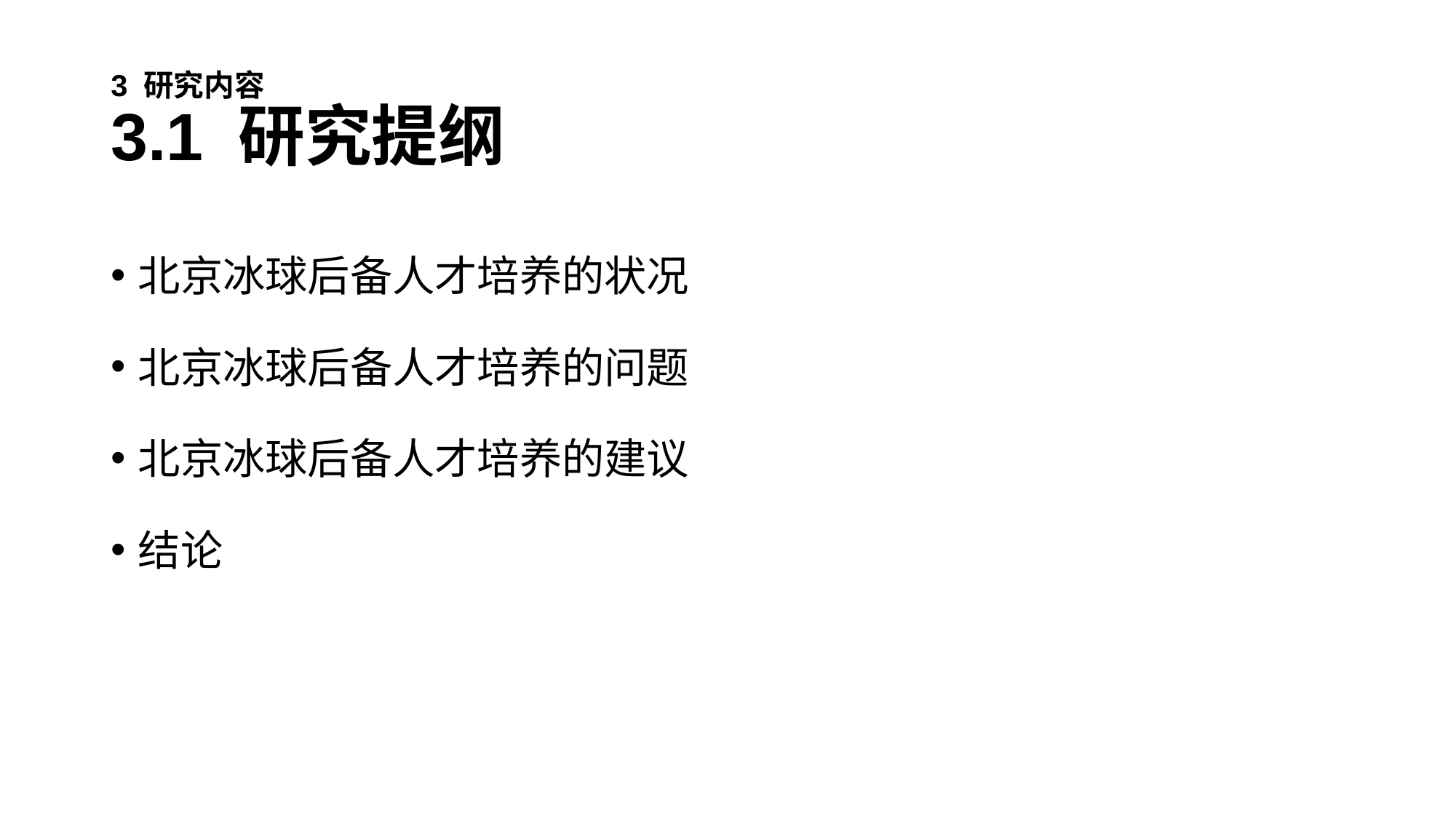

# 3 研究内容 3.1 研究提纲
北京冰球后备人才培养的状况
北京冰球后备人才培养的问题
北京冰球后备人才培养的建议
结论